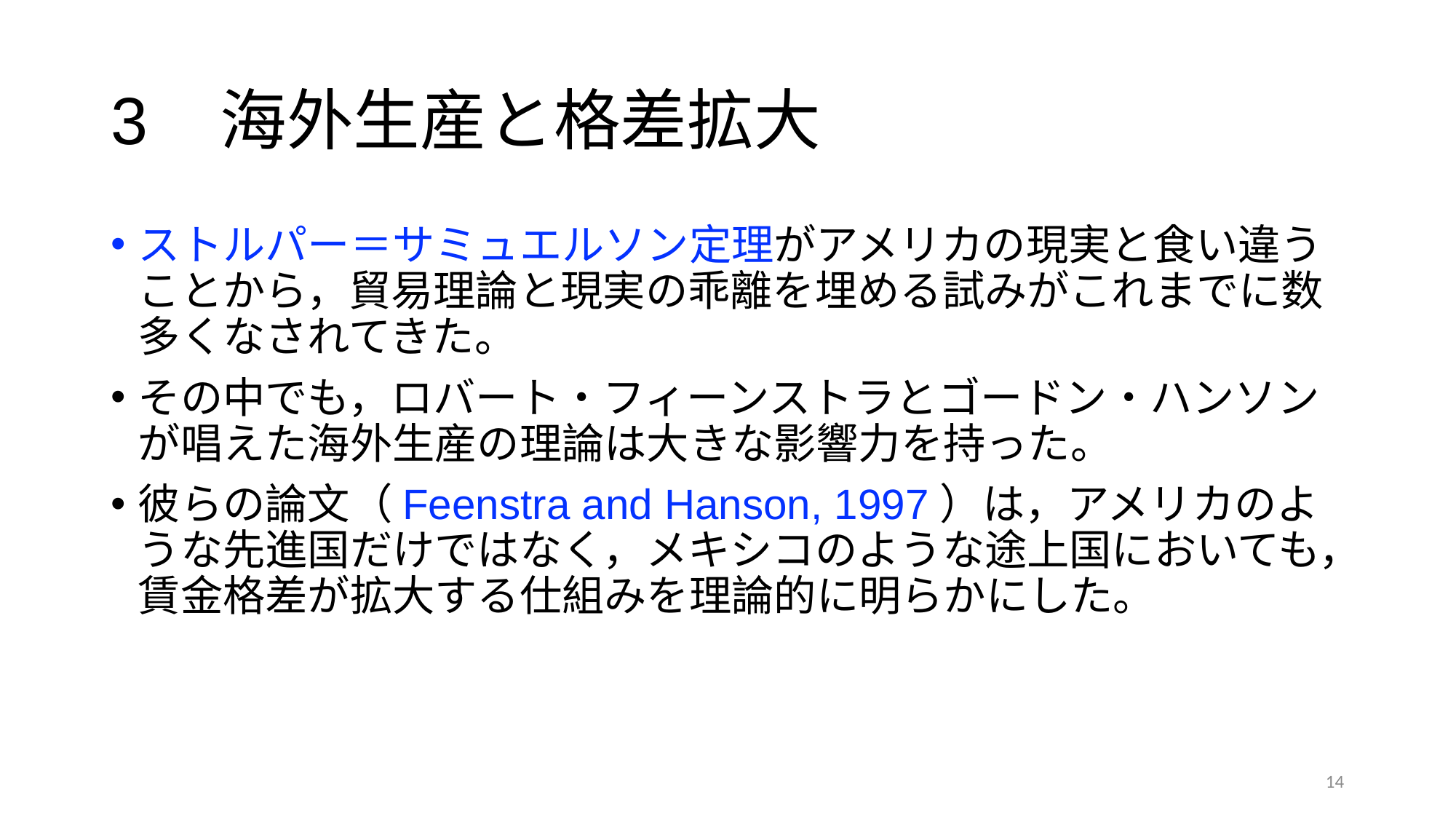

# 3	海外生産と格差拡大
ストルパー＝サミュエルソン定理がアメリカの現実と食い違うことから，貿易理論と現実の乖離を埋める試みがこれまでに数多くなされてきた。
その中でも，ロバート・フィーンストラとゴードン・ハンソンが唱えた海外生産の理論は大きな影響力を持った。
彼らの論文（Feenstra and Hanson, 1997）は，アメリカのような先進国だけではなく，メキシコのような途上国においても，賃金格差が拡大する仕組みを理論的に明らかにした。
14